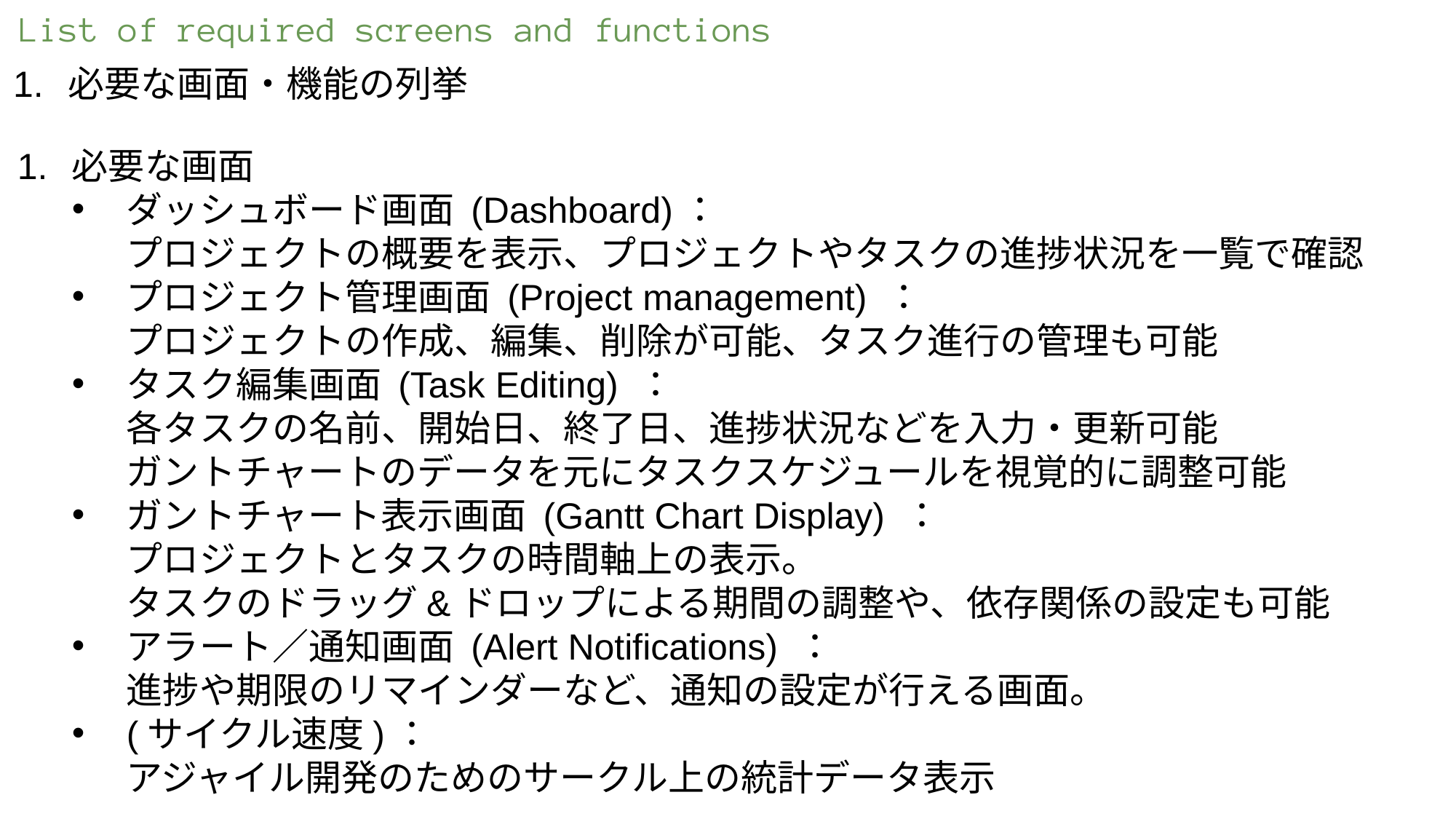

List of required screens and functions
必要な画面・機能の列挙
必要な画面
ダッシュボード画面 (Dashboard)：
プロジェクトの概要を表示、プロジェクトやタスクの進捗状況を一覧で確認
プロジェクト管理画面 (Project management) ：
プロジェクトの作成、編集、削除が可能、タスク進行の管理も可能
タスク編集画面 (Task Editing) ：
各タスクの名前、開始日、終了日、進捗状況などを入力・更新可能
ガントチャートのデータを元にタスクスケジュールを視覚的に調整可能
ガントチャート表示画面 (Gantt Chart Display) ：
プロジェクトとタスクの時間軸上の表示。
タスクのドラッグ&ドロップによる期間の調整や、依存関係の設定も可能
アラート／通知画面 (Alert Notifications) ：
進捗や期限のリマインダーなど、通知の設定が行える画面。
(サイクル速度)：
アジャイル開発のためのサークル上の統計データ表示